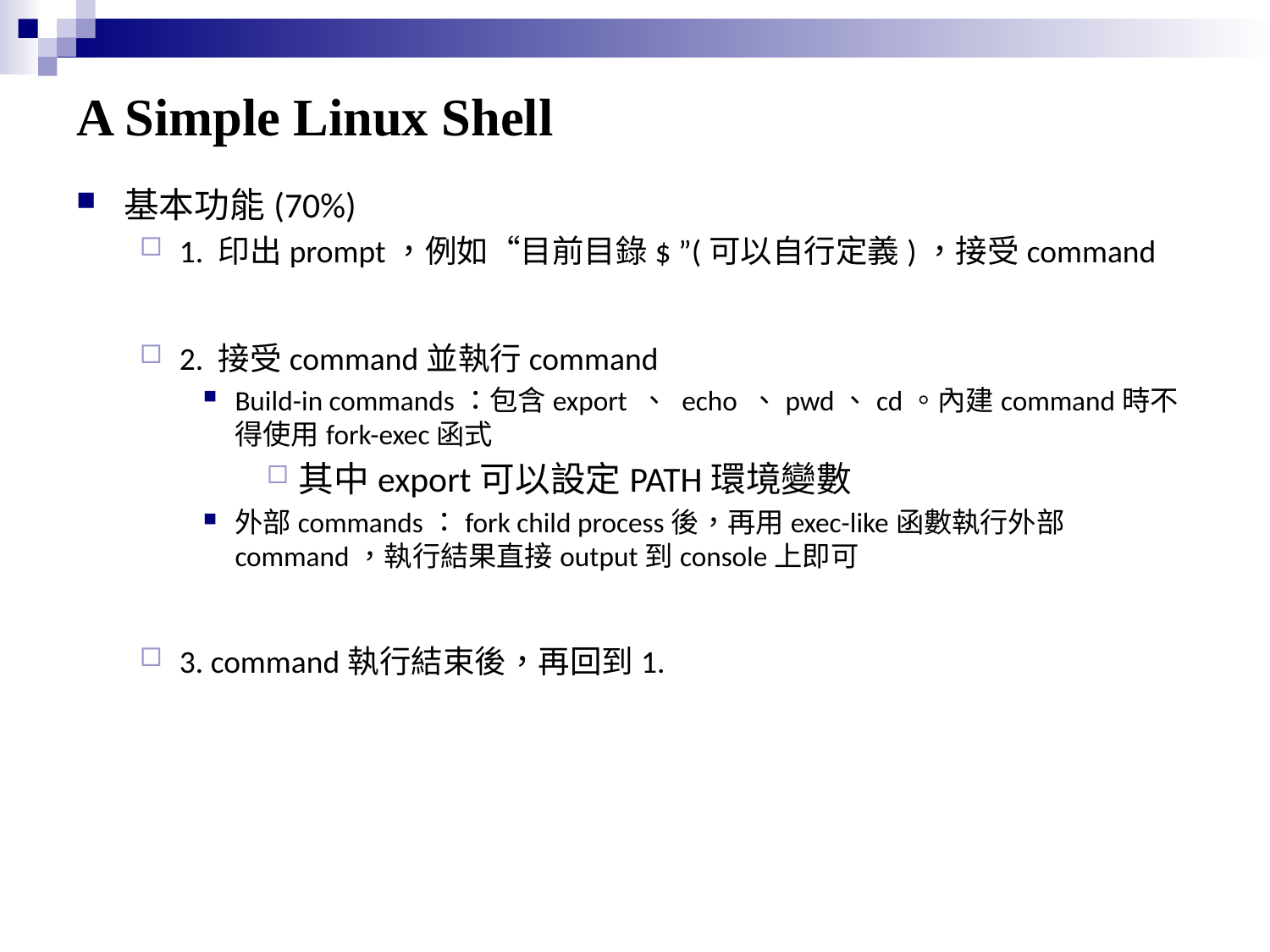

# A Simple Linux Shell
基本功能(70%)
1. 印出prompt，例如“目前目錄$ ”(可以自行定義)，接受command

2. 接受command並執行command
Build-in commands：包含export 、 echo 、pwd、cd。內建command時不得使用fork-exec函式
其中export可以設定PATH環境變數
外部commands：fork child process後，再用exec-like函數執行外部command，執行結果直接output到console上即可

3. command執行結束後，再回到1.